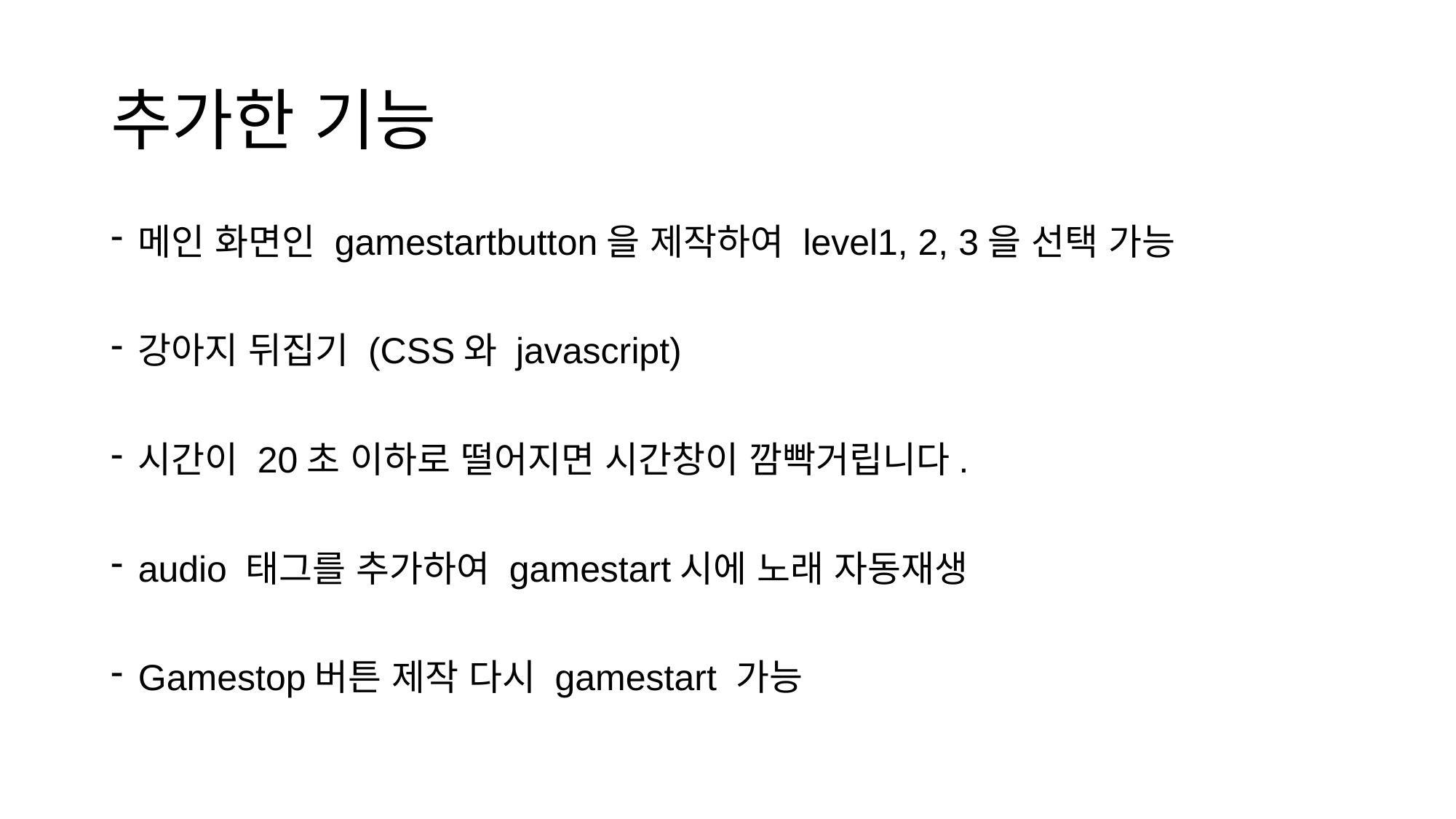

# 추가한 기능
메인 화면인 gamestartbutton을 제작하여 level1, 2, 3을 선택 가능

강아지 뒤집기 (CSS와 javascript)

시간이 20초 이하로 떨어지면 시간창이 깜빡거립니다.

audio 태그를 추가하여 gamestart시에 노래 자동재생

Gamestop버튼 제작 다시 gamestart 가능